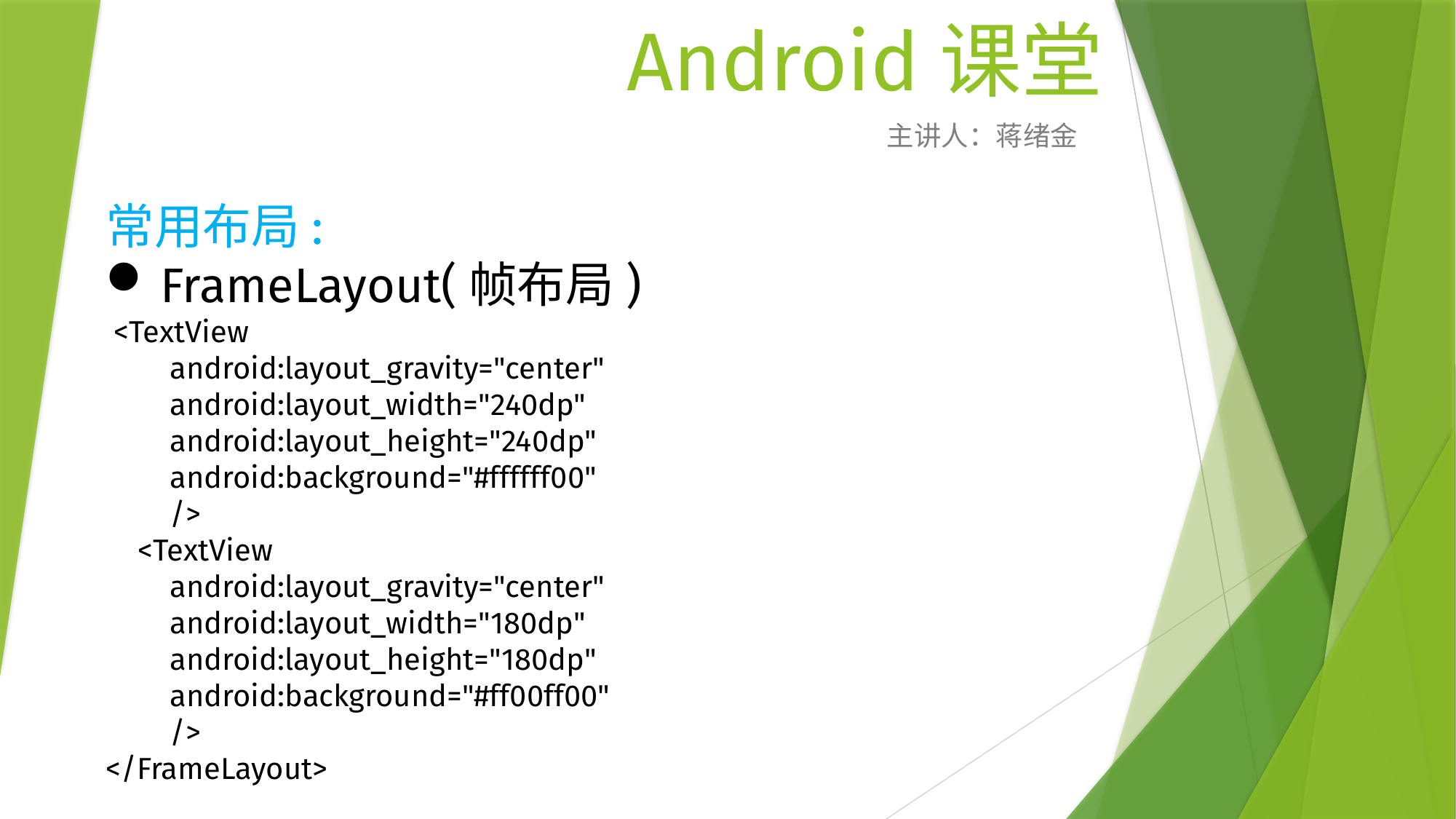

# Android课堂
主讲人：蒋绪金
常用布局:
FrameLayout(帧布局)
 <TextView
        android:layout_gravity="center"
        android:layout_width="240dp"
        android:layout_height="240dp"
        android:background="#ffffff00"
        />
    <TextView
        android:layout_gravity="center"
        android:layout_width="180dp"
        android:layout_height="180dp"
        android:background="#ff00ff00"
        />
</FrameLayout>